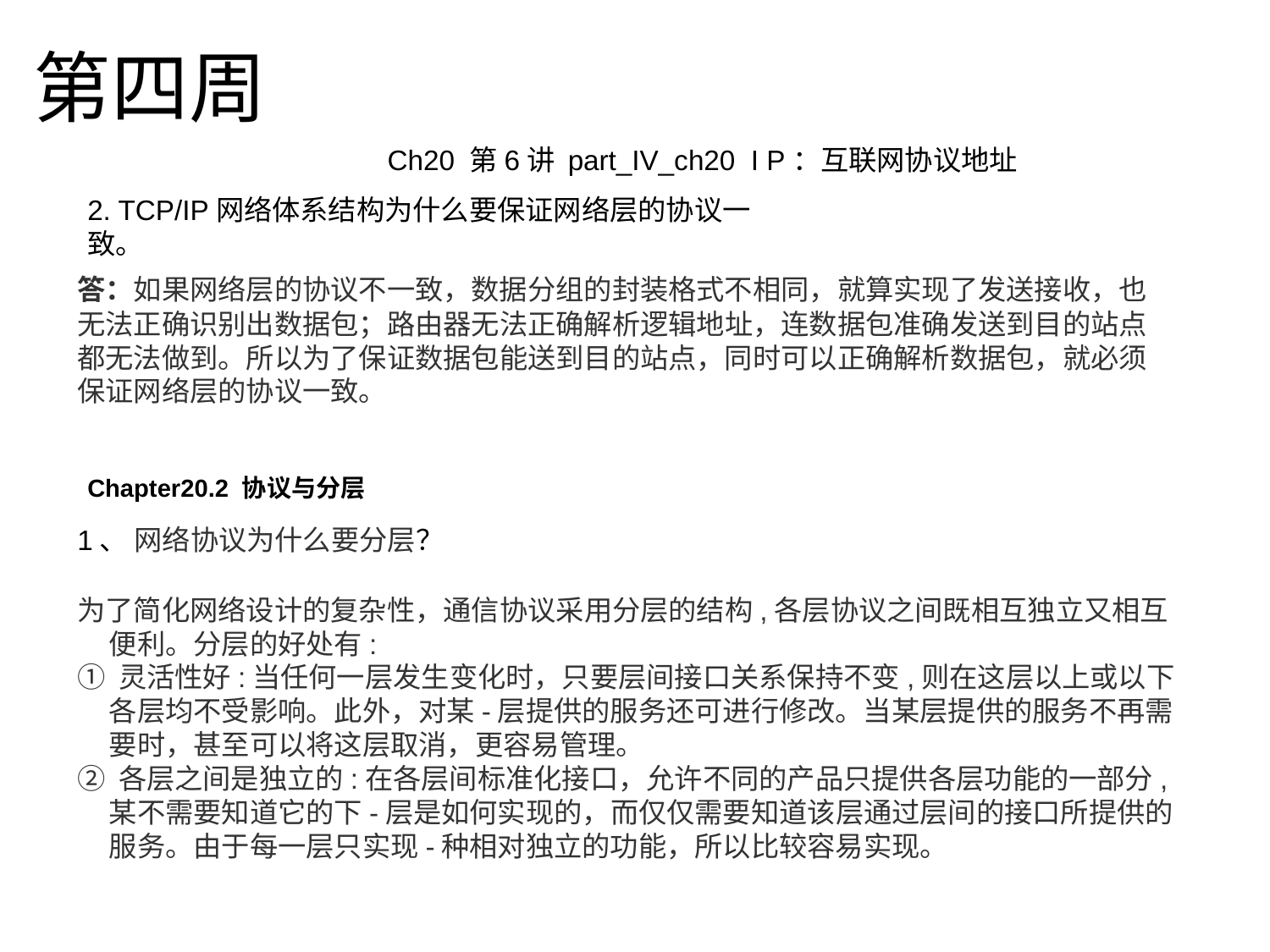

# 第四周
Ch20 第6讲 part_IV_ch20  I P：互联网协议地址
2. TCP/IP网络体系结构为什么要保证网络层的协议一致。
答：如果网络层的协议不一致，数据分组的封装格式不相同，就算实现了发送接收，也无法正确识别出数据包；路由器无法正确解析逻辑地址，连数据包准确发送到目的站点都无法做到。所以为了保证数据包能送到目的站点，同时可以正确解析数据包，就必须保证网络层的协议一致。
Chapter20.2 协议与分层
1、 网络协议为什么要分层？
为了简化网络设计的复杂性，通信协议采用分层的结构,各层协议之间既相互独立又相互便利。分层的好处有:
① 灵活性好:当任何一层发生变化时，只要层间接口关系保持不变,则在这层以上或以下各层均不受影响。此外，对某-层提供的服务还可进行修改。当某层提供的服务不再需要时，甚至可以将这层取消，更容易管理。
② 各层之间是独立的:在各层间标准化接口，允许不同的产品只提供各层功能的一部分,某不需要知道它的下-层是如何实现的，而仅仅需要知道该层通过层间的接口所提供的服务。由于每一层只实现-种相对独立的功能，所以比较容易实现。